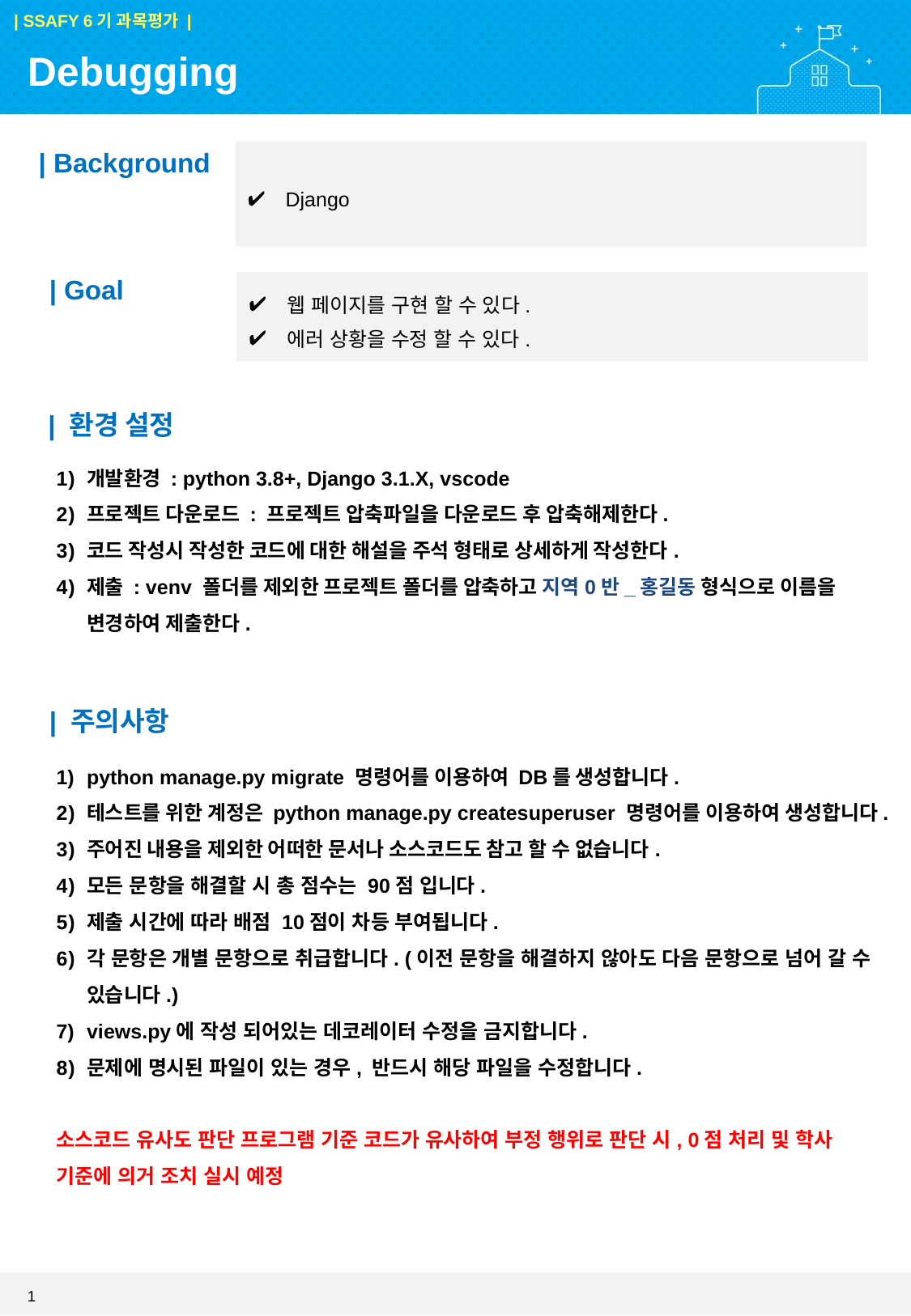

| SSAFY 6기 과목평가 |
Debugging
| Background
Django
| Goal
웹 페이지를 구현 할 수 있다.
에러 상황을 수정 할 수 있다.
| 환경 설정
개발환경 : python 3.8+, Django 3.1.X, vscode
프로젝트 다운로드 : 프로젝트 압축파일을 다운로드 후 압축해제한다.
코드 작성시 작성한 코드에 대한 해설을 주석 형태로 상세하게 작성한다.
제출 : venv 폴더를 제외한 프로젝트 폴더를 압축하고 지역0반_홍길동 형식으로 이름을 변경하여 제출한다.
| 주의사항
python manage.py migrate 명령어를 이용하여 DB를 생성합니다.
테스트를 위한 계정은 python manage.py createsuperuser 명령어를 이용하여 생성합니다.
주어진 내용을 제외한 어떠한 문서나 소스코드도 참고 할 수 없습니다.
모든 문항을 해결할 시 총 점수는 90점 입니다.
제출 시간에 따라 배점 10점이 차등 부여됩니다.
각 문항은 개별 문항으로 취급합니다. (이전 문항을 해결하지 않아도 다음 문항으로 넘어 갈 수 있습니다.)
views.py에 작성 되어있는 데코레이터 수정을 금지합니다.
문제에 명시된 파일이 있는 경우, 반드시 해당 파일을 수정합니다.

소스코드 유사도 판단 프로그램 기준 코드가 유사하여 부정 행위로 판단 시, 0점 처리 및 학사 기준에 의거 조치 실시 예정